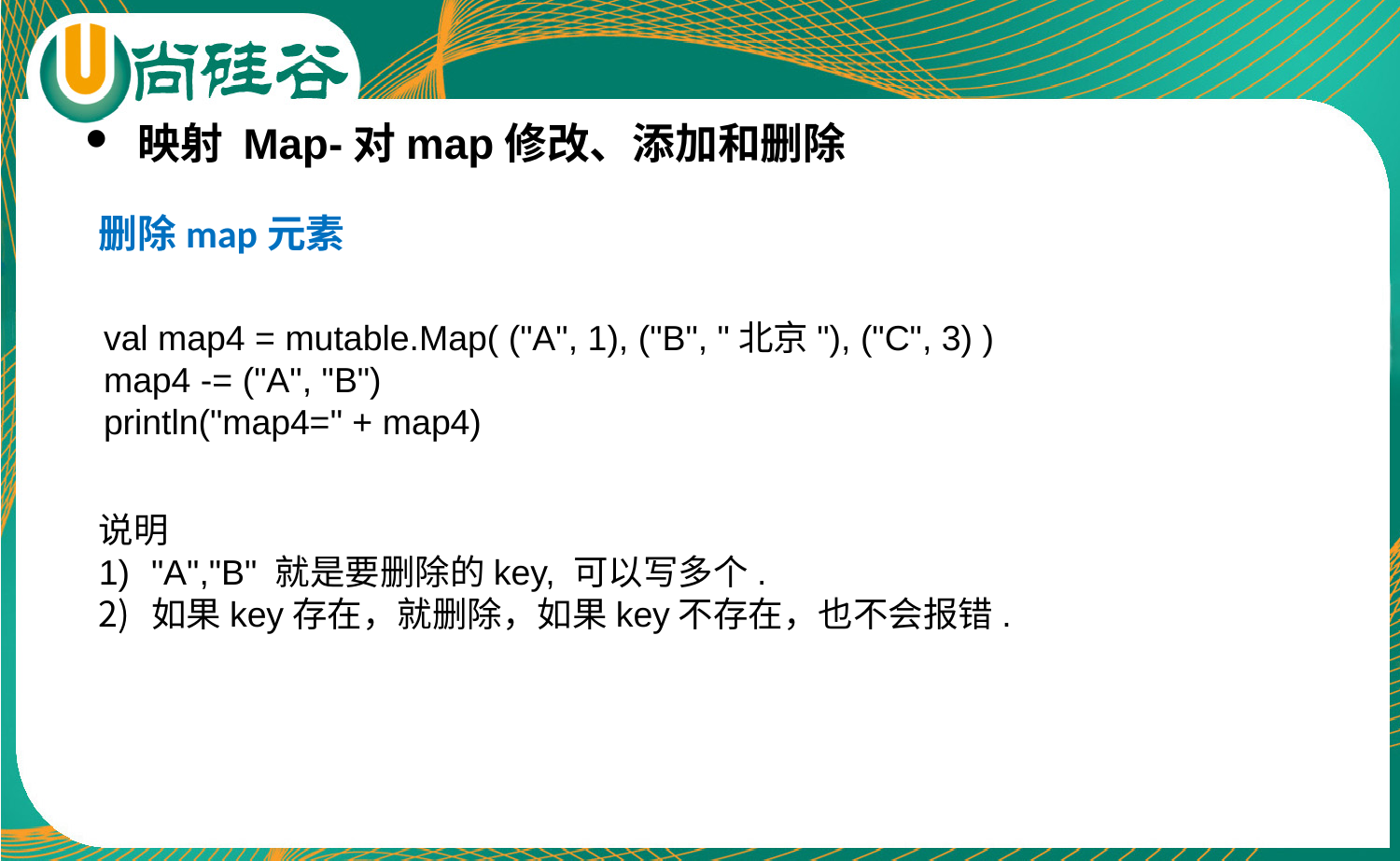

映射 Map-对map修改、添加和删除

删除map元素

说明
"A","B" 就是要删除的key, 可以写多个.
如果key存在，就删除，如果key不存在，也不会报错.

val map4 = mutable.Map( ("A", 1), ("B", "北京"), ("C", 3) )
map4 -= ("A", "B")
println("map4=" + map4)